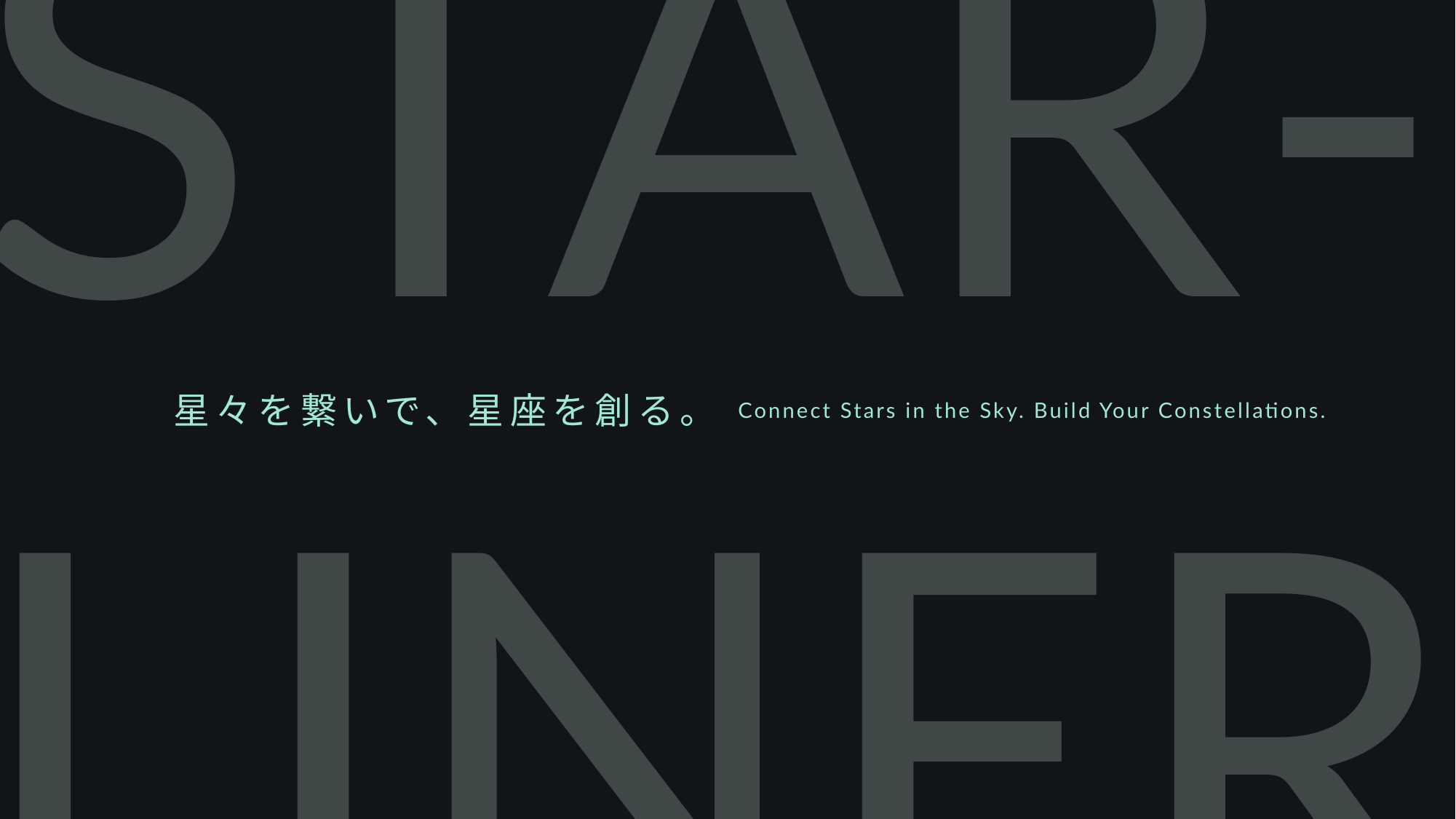

STAR-
LINER
星々を繋いで、星座を創る。
Connect Stars in the Sky. Build Your Constellations.